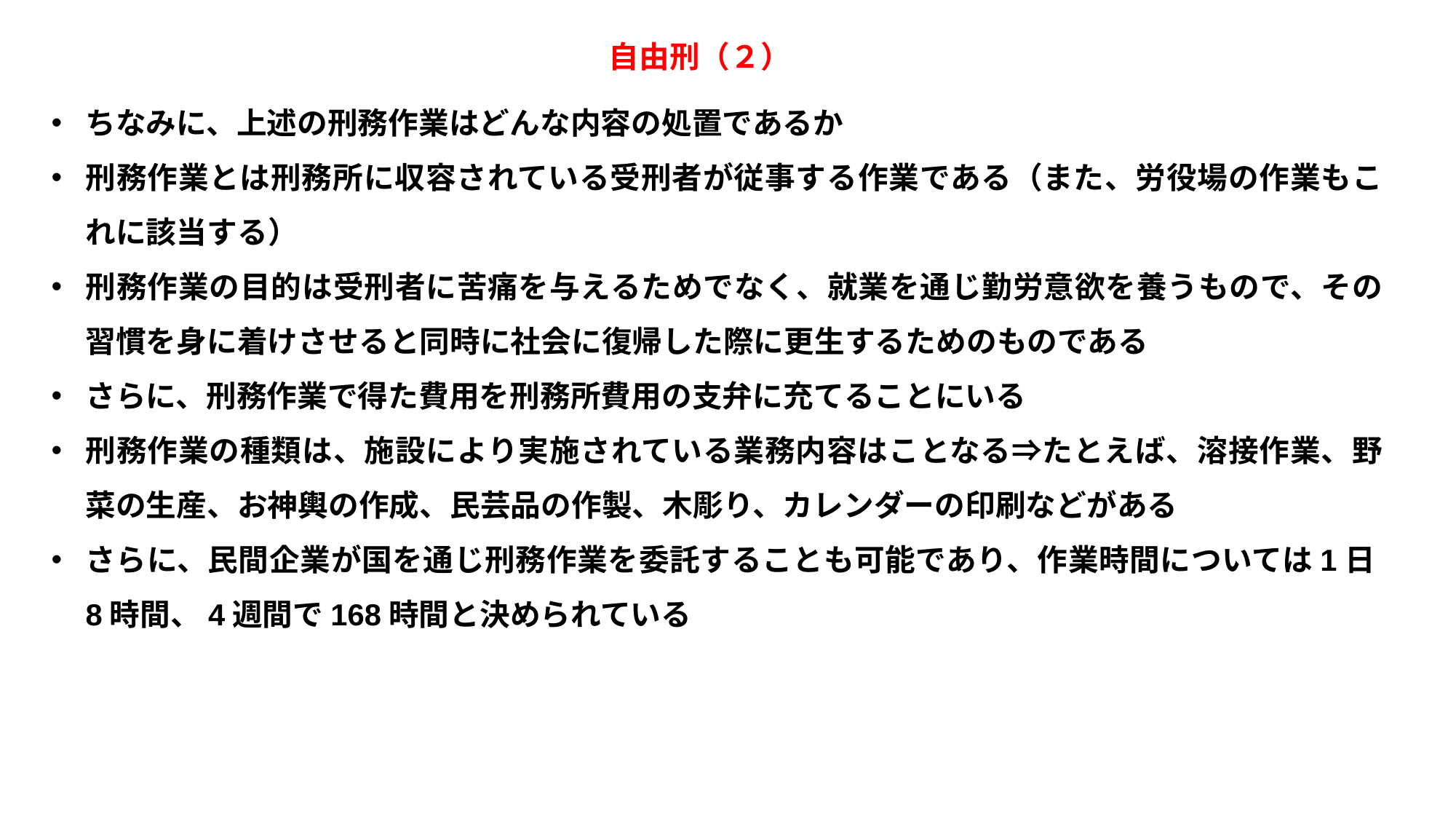

自由刑（２）
ちなみに、上述の刑務作業はどんな内容の処置であるか
刑務作業とは刑務所に収容されている受刑者が従事する作業である（また、労役場の作業もこれに該当する）
刑務作業の目的は受刑者に苦痛を与えるためでなく、就業を通じ勤労意欲を養うもので、その習慣を身に着けさせると同時に社会に復帰した際に更生するためのものである
さらに、刑務作業で得た費用を刑務所費用の支弁に充てることにいる
刑務作業の種類は、施設により実施されている業務内容はことなる⇒たとえば、溶接作業、野菜の生産、お神輿の作成、民芸品の作製、木彫り、カレンダーの印刷などがある
さらに、民間企業が国を通じ刑務作業を委託することも可能であり、作業時間については1日8時間、4週間で168時間と決められている